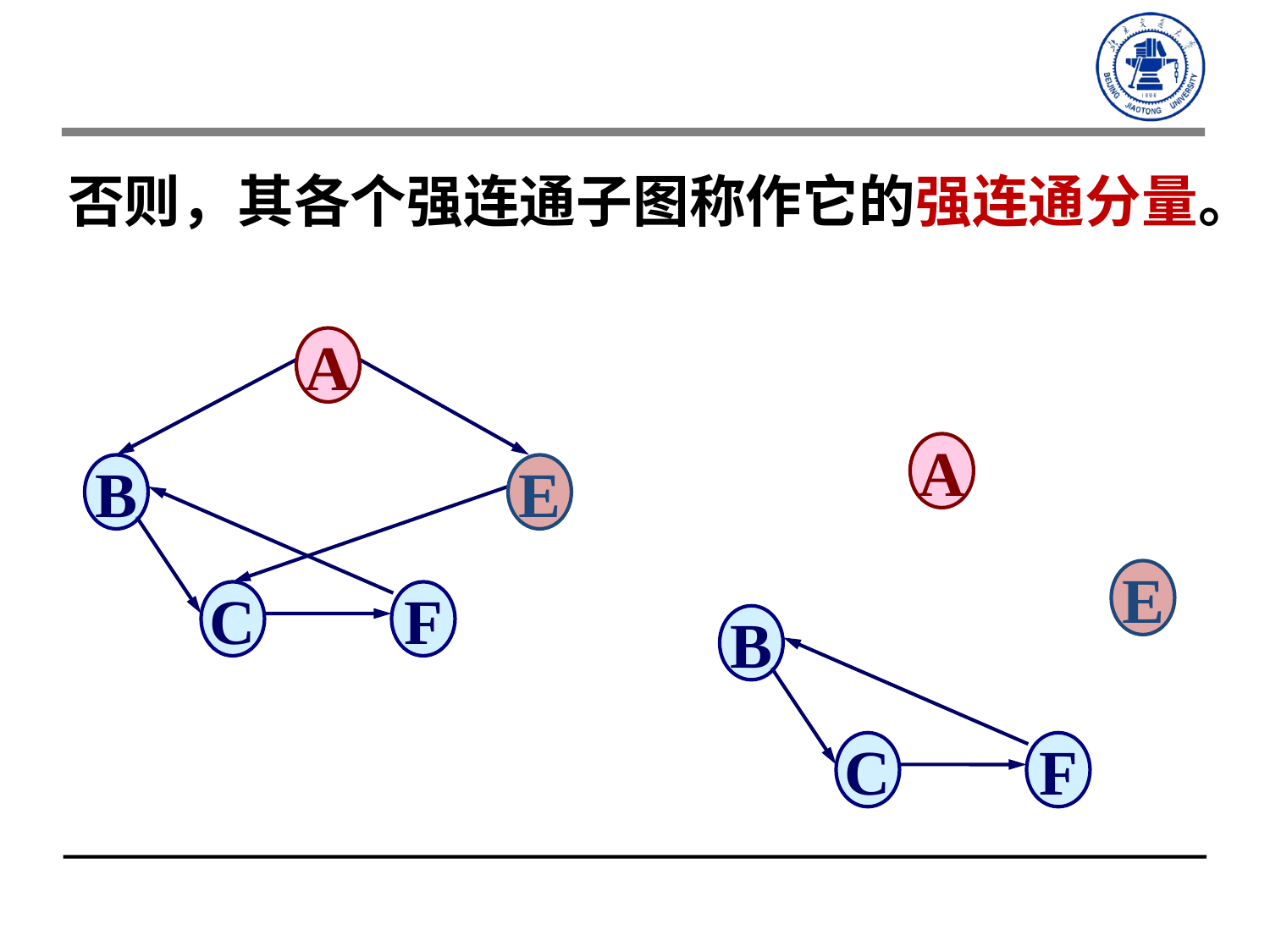

否则，其各个强连通子图称作它的强连通分量。
A

B
E

C
F

A
E
B

C
F